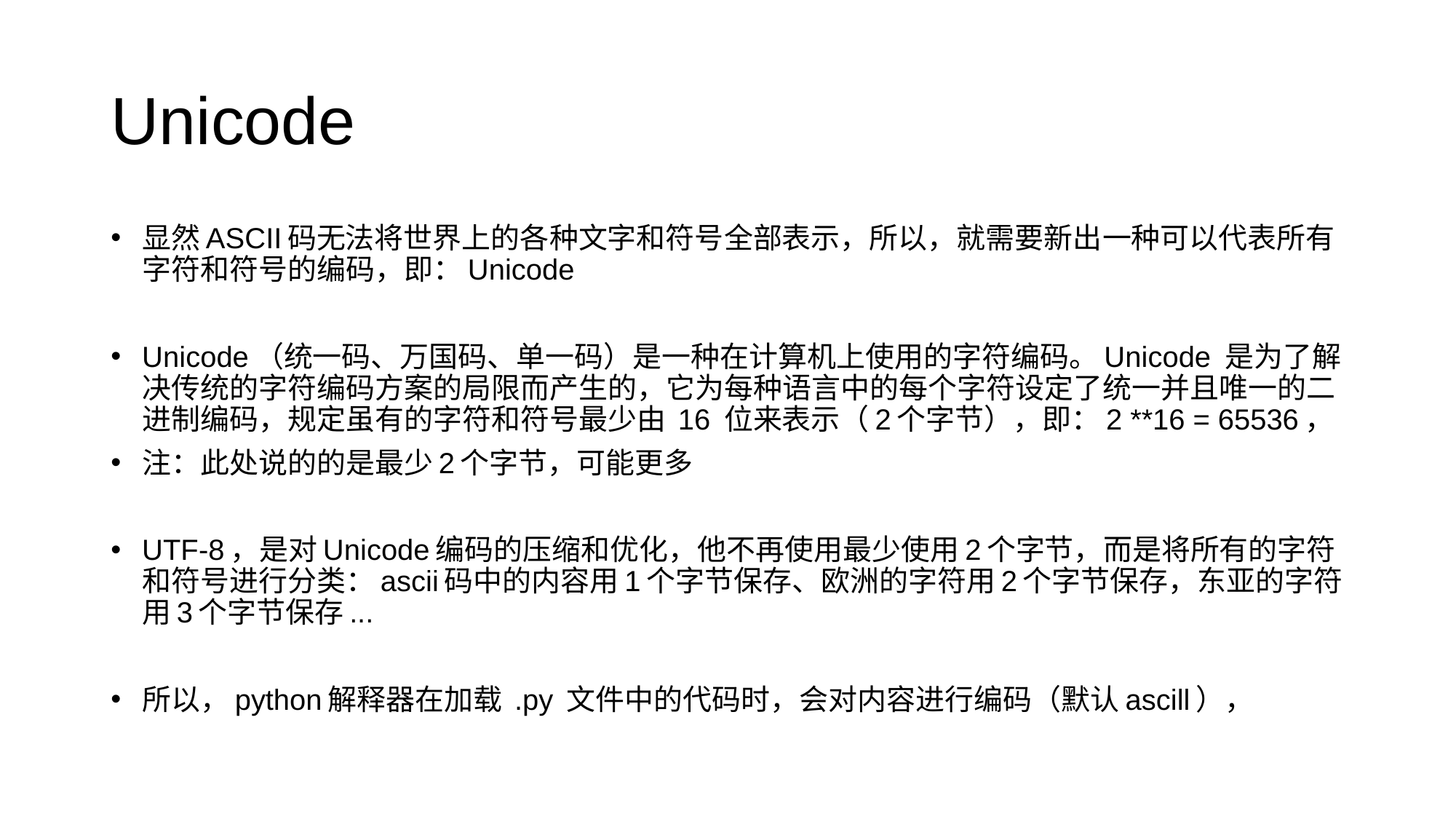

# Unicode
显然ASCII码无法将世界上的各种文字和符号全部表示，所以，就需要新出一种可以代表所有字符和符号的编码，即：Unicode

Unicode（统一码、万国码、单一码）是一种在计算机上使用的字符编码。Unicode 是为了解决传统的字符编码方案的局限而产生的，它为每种语言中的每个字符设定了统一并且唯一的二进制编码，规定虽有的字符和符号最少由 16 位来表示（2个字节），即：2 **16 = 65536，
注：此处说的的是最少2个字节，可能更多

UTF-8，是对Unicode编码的压缩和优化，他不再使用最少使用2个字节，而是将所有的字符和符号进行分类：ascii码中的内容用1个字节保存、欧洲的字符用2个字节保存，东亚的字符用3个字节保存...

所以，python解释器在加载 .py 文件中的代码时，会对内容进行编码（默认ascill），